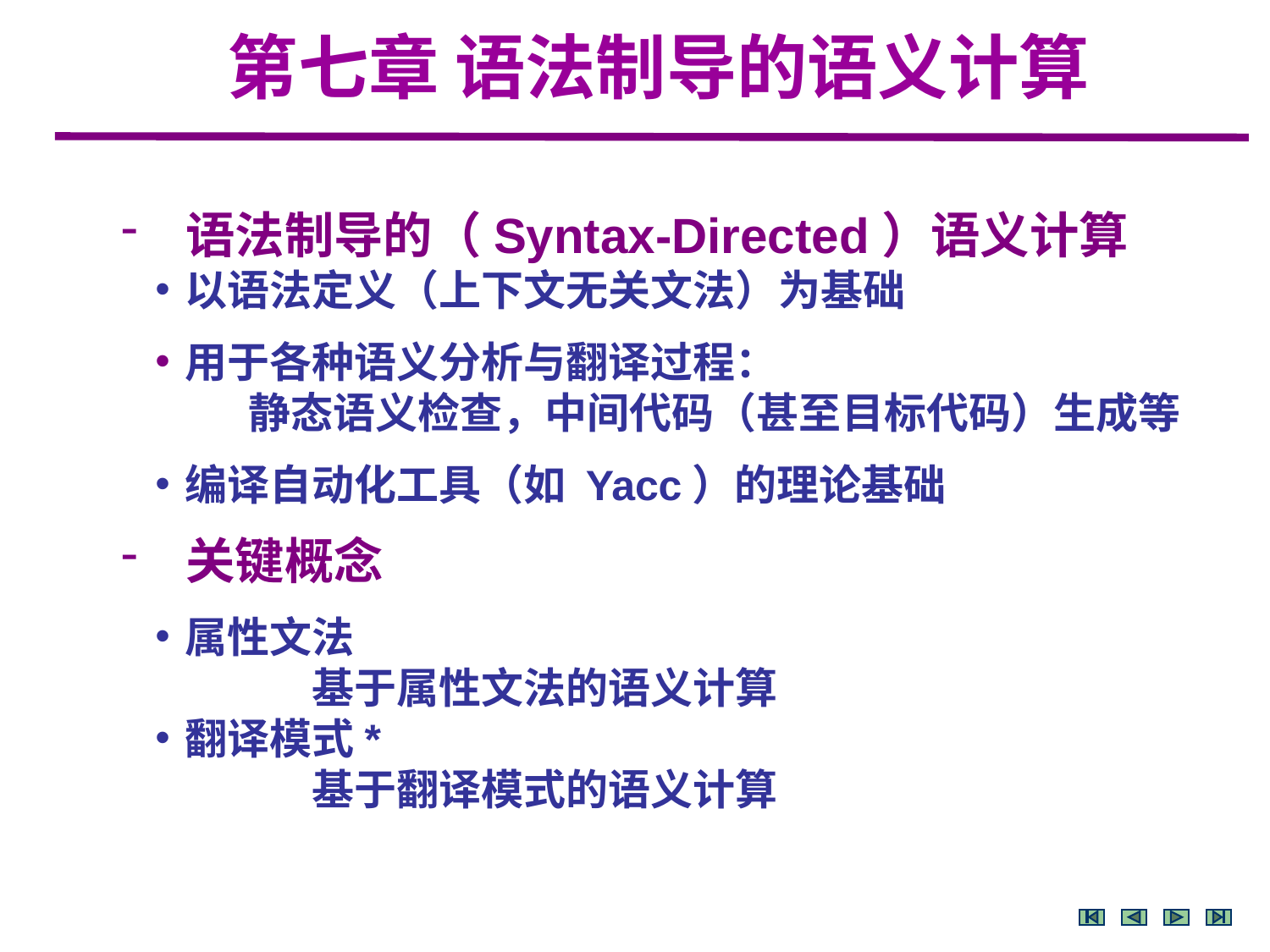

第七章 语法制导的语义计算
  语法制导的（Syntax-Directed）语义计算
以语法定义（上下文无关文法）为基础

用于各种语义分析与翻译过程：
静态语义检查，中间代码（甚至目标代码）生成等

编译自动化工具（如 Yacc）的理论基础

  关键概念

属性文法
	基于属性文法的语义计算
翻译模式*
	基于翻译模式的语义计算